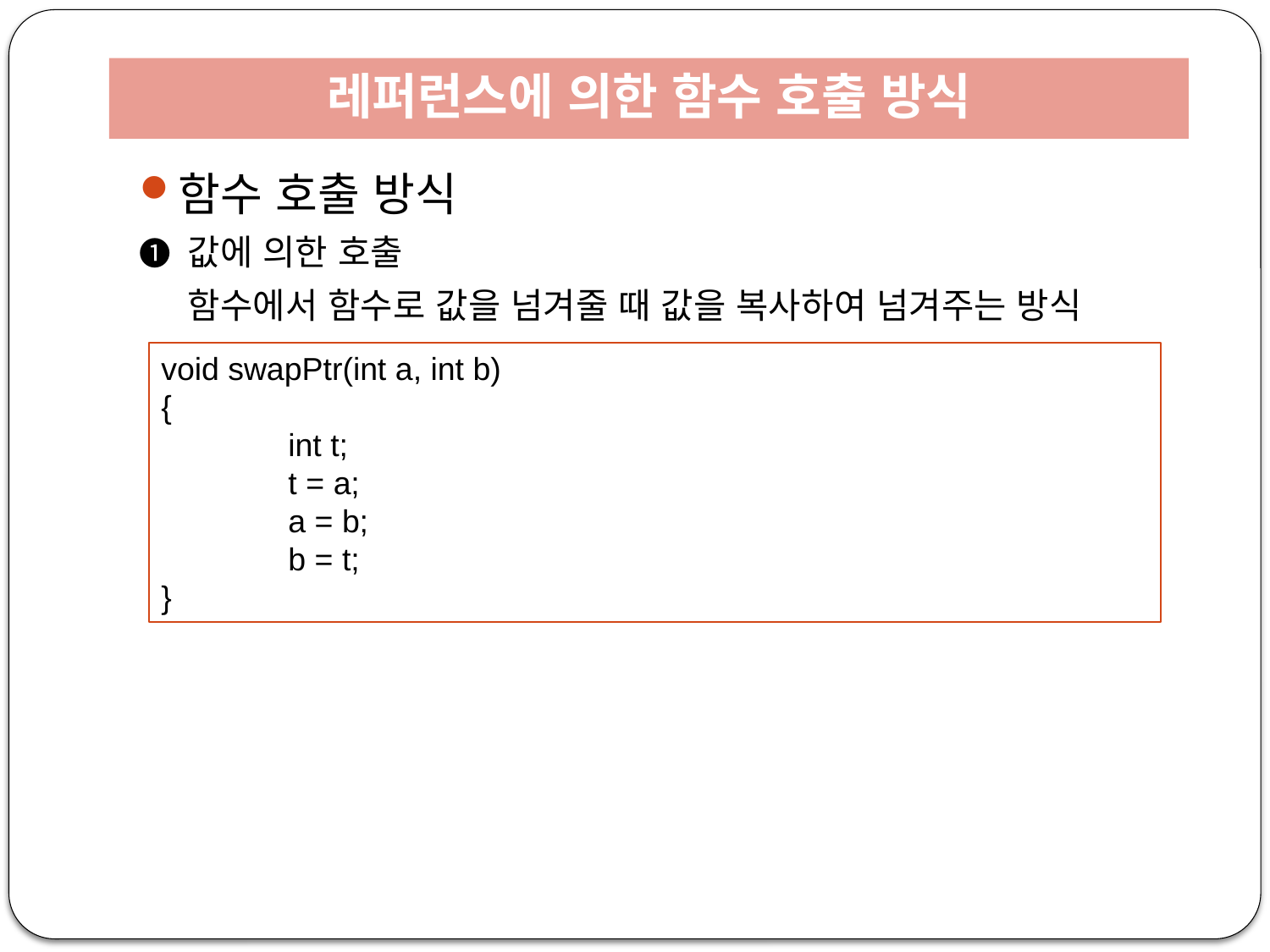

# 레퍼런스에 의한 함수 호출 방식
함수 호출 방식
❶ 값에 의한 호출
    함수에서 함수로 값을 넘겨줄 때 값을 복사하여 넘겨주는 방식

void swapPtr(int a, int b)
{
	int t;
	t = a;
	a = b;
	b = t;
}